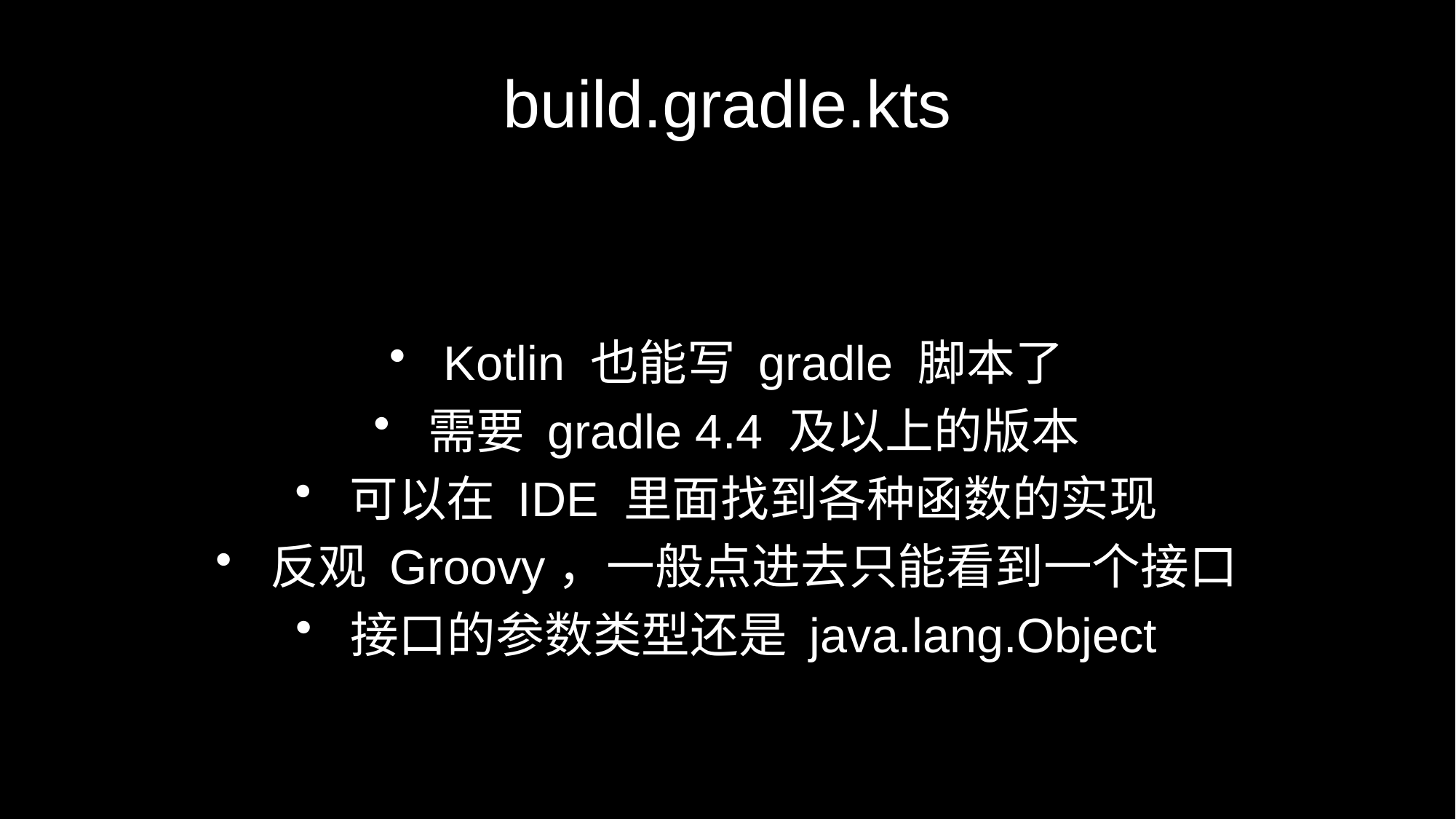

# build.gradle.kts
Kotlin 也能写 gradle 脚本了
需要 gradle 4.4 及以上的版本
可以在 IDE 里面找到各种函数的实现
反观 Groovy，一般点进去只能看到一个接口
接口的参数类型还是 java.lang.Object